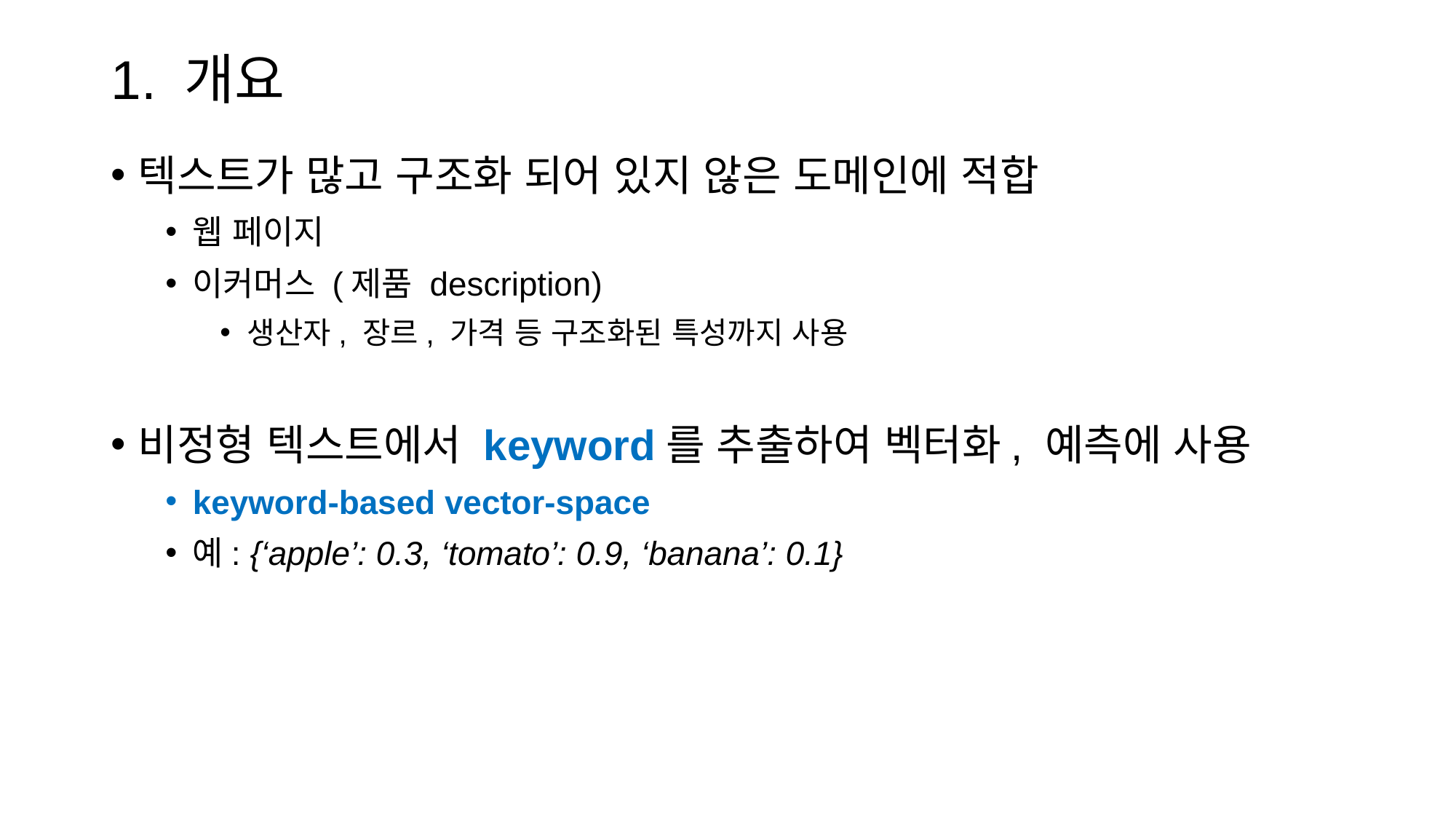

# 1. 개요
텍스트가 많고 구조화 되어 있지 않은 도메인에 적합
웹 페이지
이커머스 (제품 description)
생산자, 장르, 가격 등 구조화된 특성까지 사용

비정형 텍스트에서 keyword를 추출하여 벡터화, 예측에 사용
keyword-based vector-space
예: {‘apple’: 0.3, ‘tomato’: 0.9, ‘banana’: 0.1}